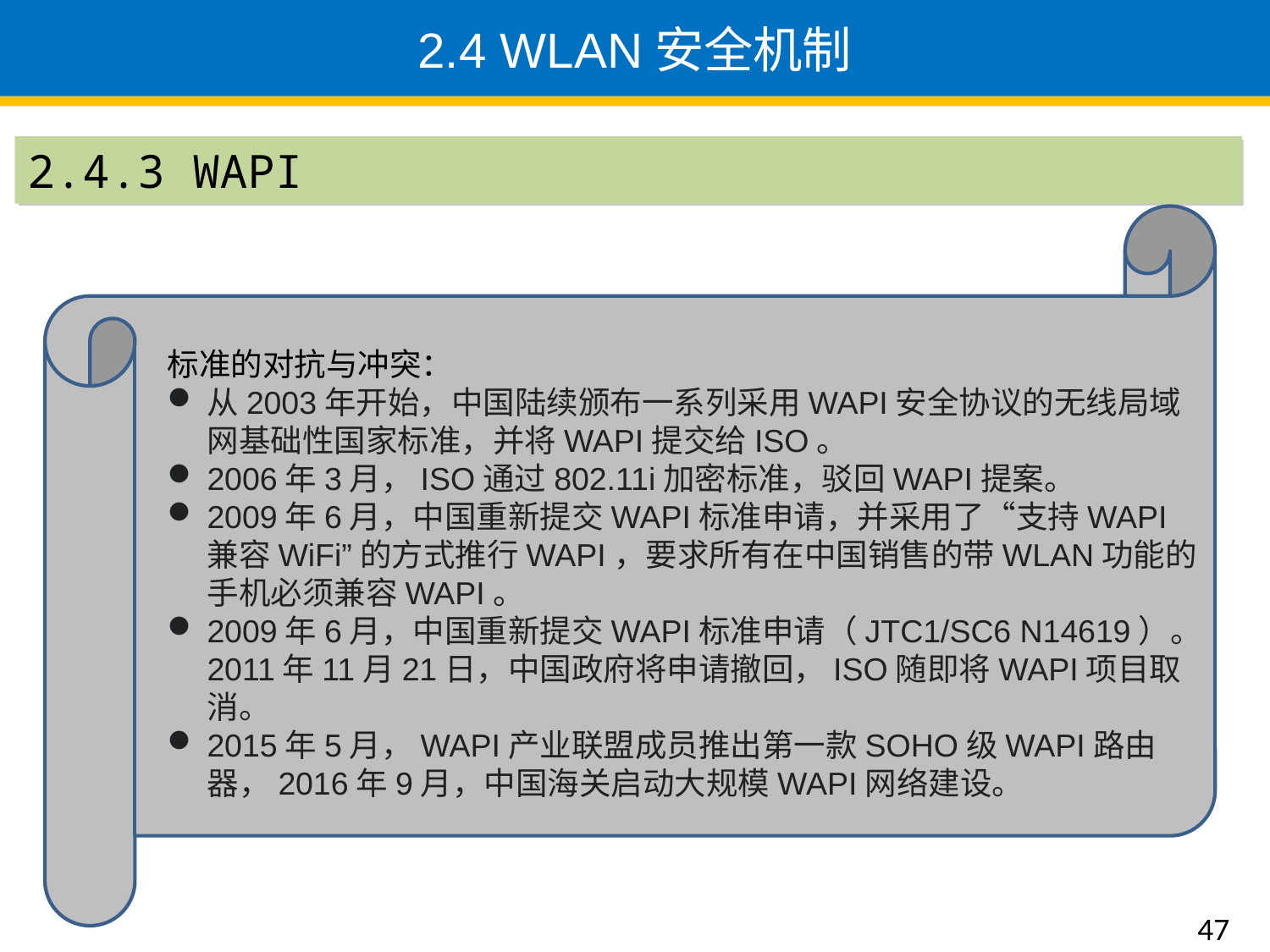

# 2.4 WLAN安全机制
2.4.3 WAPI

标准的对抗与冲突：
从2003年开始，中国陆续颁布一系列采用WAPI安全协议的无线局域网基础性国家标准，并将WAPI提交给ISO。
2006年3月，ISO通过802.11i加密标准，驳回WAPI提案。
2009年6月，中国重新提交WAPI标准申请，并采用了“支持WAPI兼容WiFi”的方式推行WAPI，要求所有在中国销售的带WLAN功能的手机必须兼容WAPI。
2009年6月，中国重新提交WAPI标准申请（JTC1/SC6 N14619）。2011年11月21日，中国政府将申请撤回，ISO随即将WAPI项目取消。
2015年5月，WAPI产业联盟成员推出第一款SOHO级WAPI路由器，2016年9月，中国海关启动大规模WAPI网络建设。
47